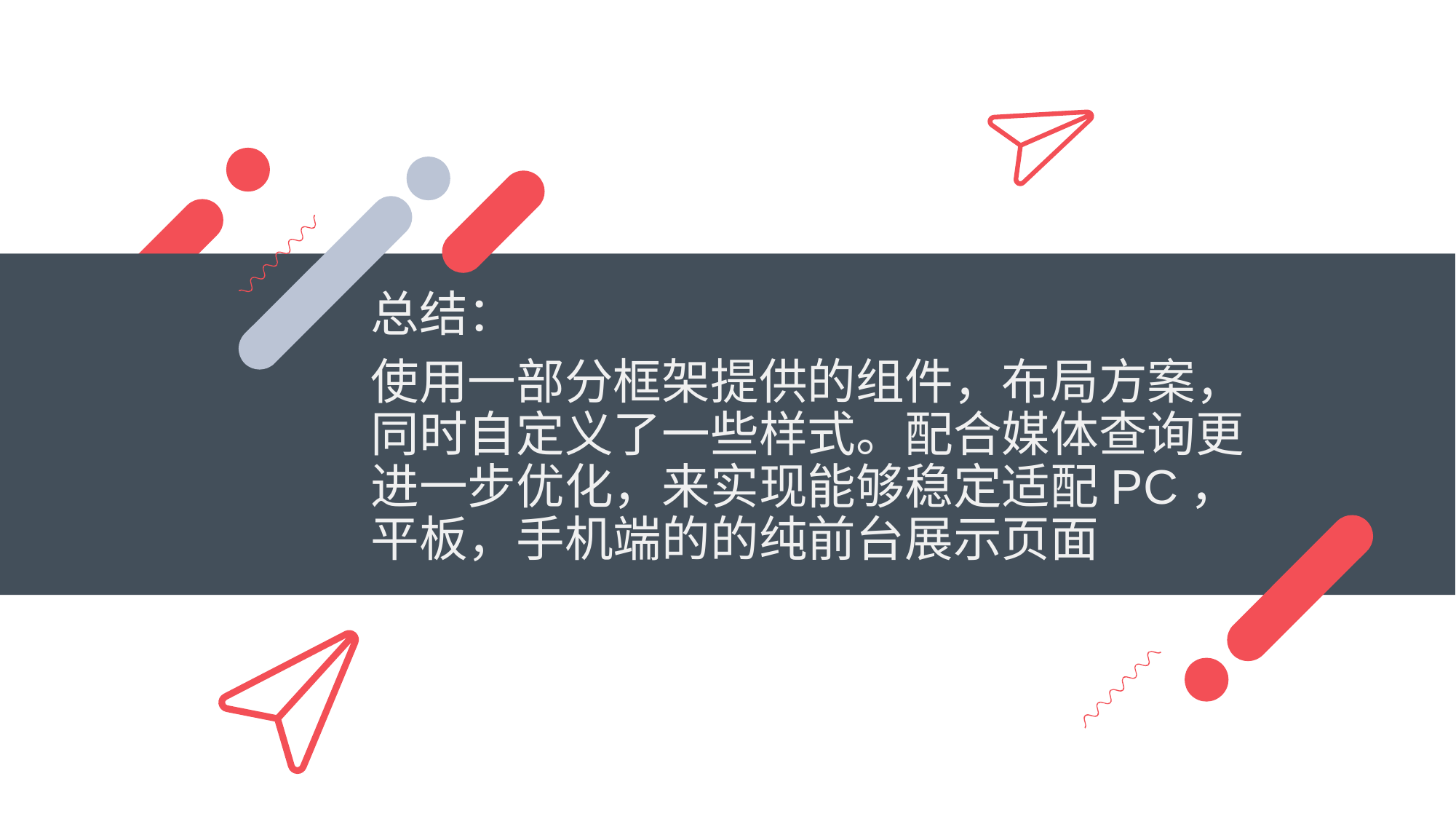

总结：
使用一部分框架提供的组件，布局方案，同时自定义了一些样式。配合媒体查询更进一步优化，来实现能够稳定适配PC，平板，手机端的的纯前台展示页面